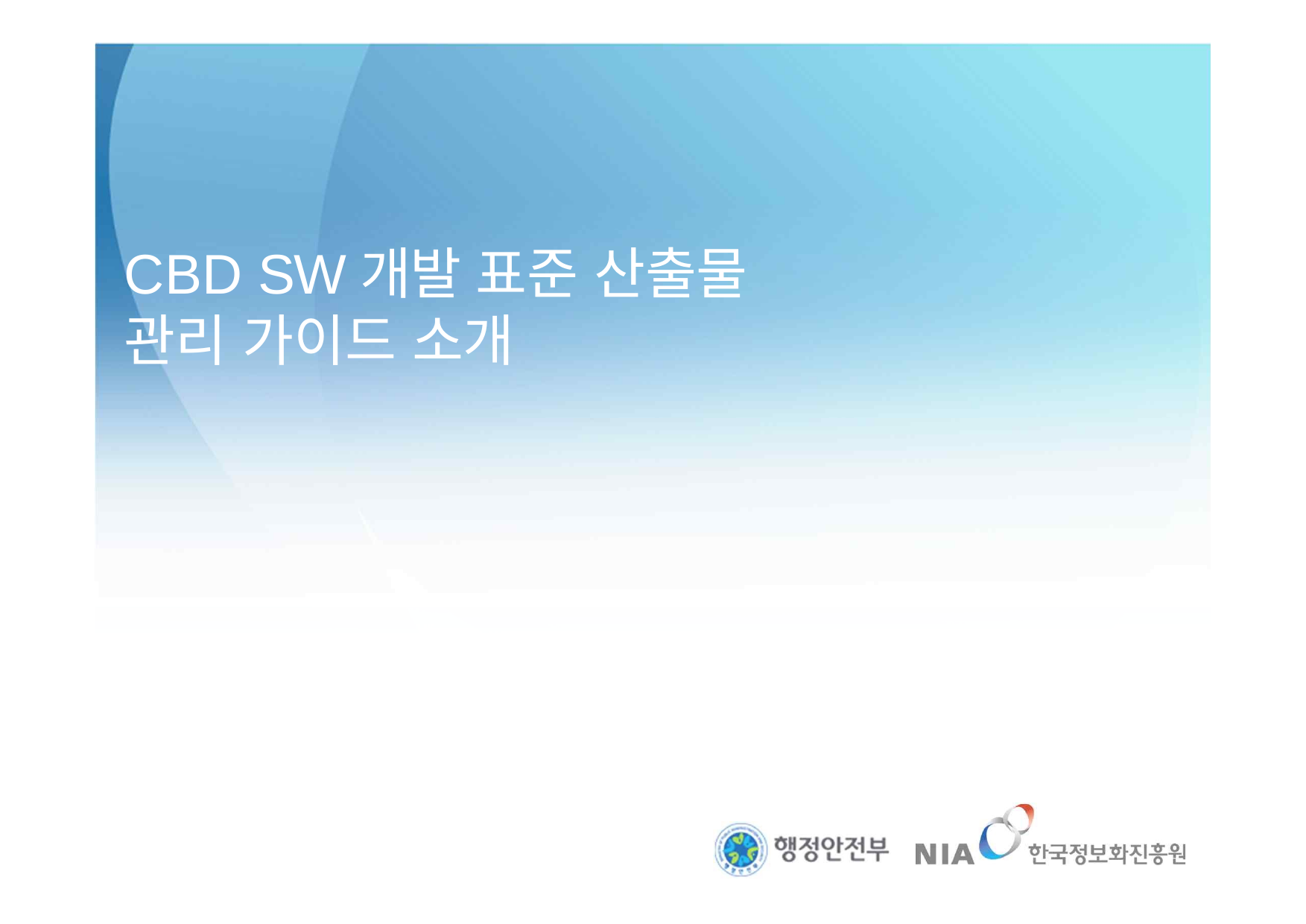

# CBD SW개발 표준 산출물  관리 가이드 소개